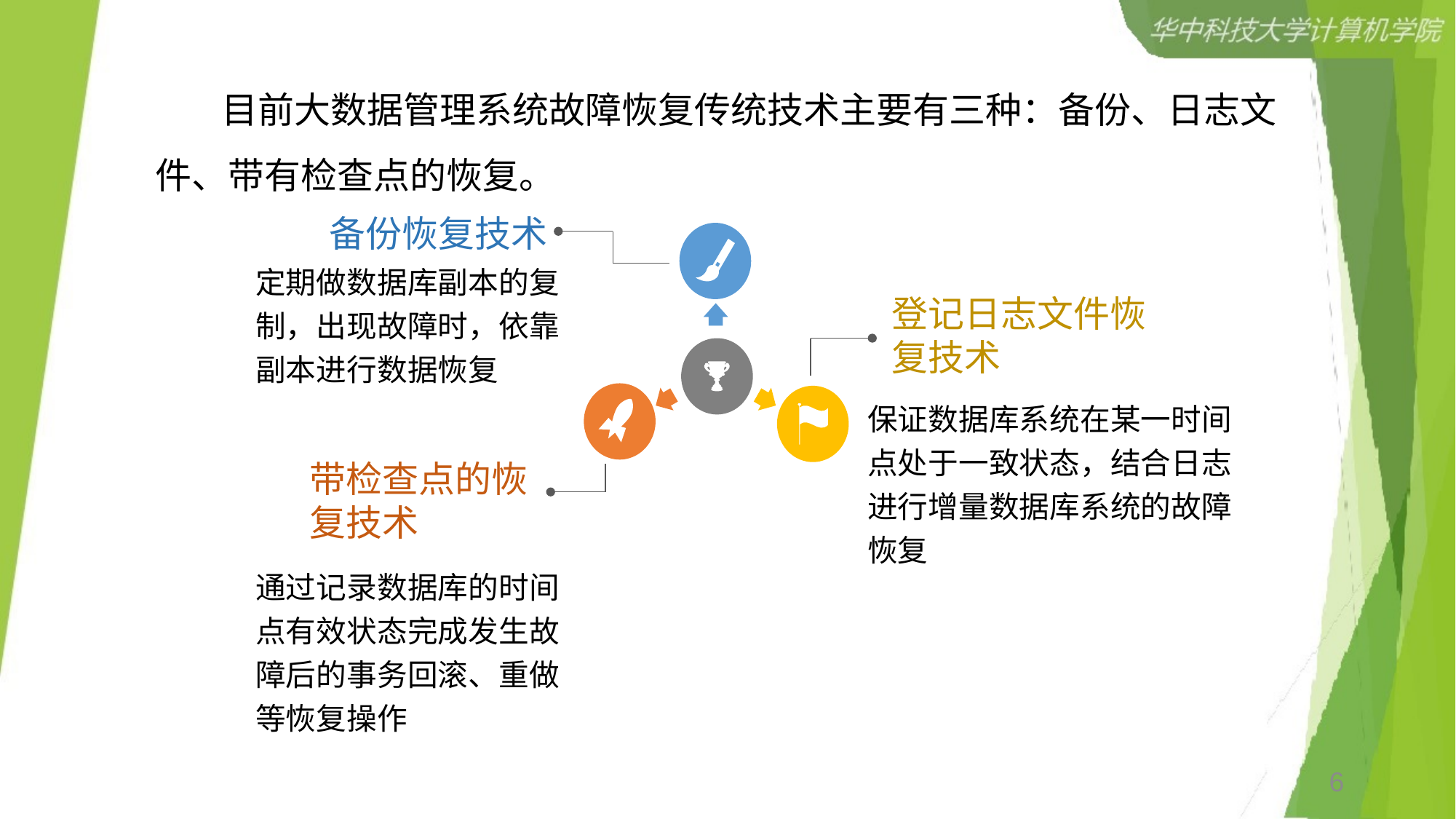

目前大数据管理系统故障恢复传统技术主要有三种：备份、日志文件、带有检查点的恢复。
备份恢复技术

定期做数据库副本的复制，出现故障时，依靠副本进行数据恢复
登记日志文件恢复技术

保证数据库系统在某一时间点处于一致状态，结合日志进行增量数据库系统的故障恢复

带检查点的恢复技术
通过记录数据库的时间点有效状态完成发生故障后的事务回滚、重做等恢复操作

6